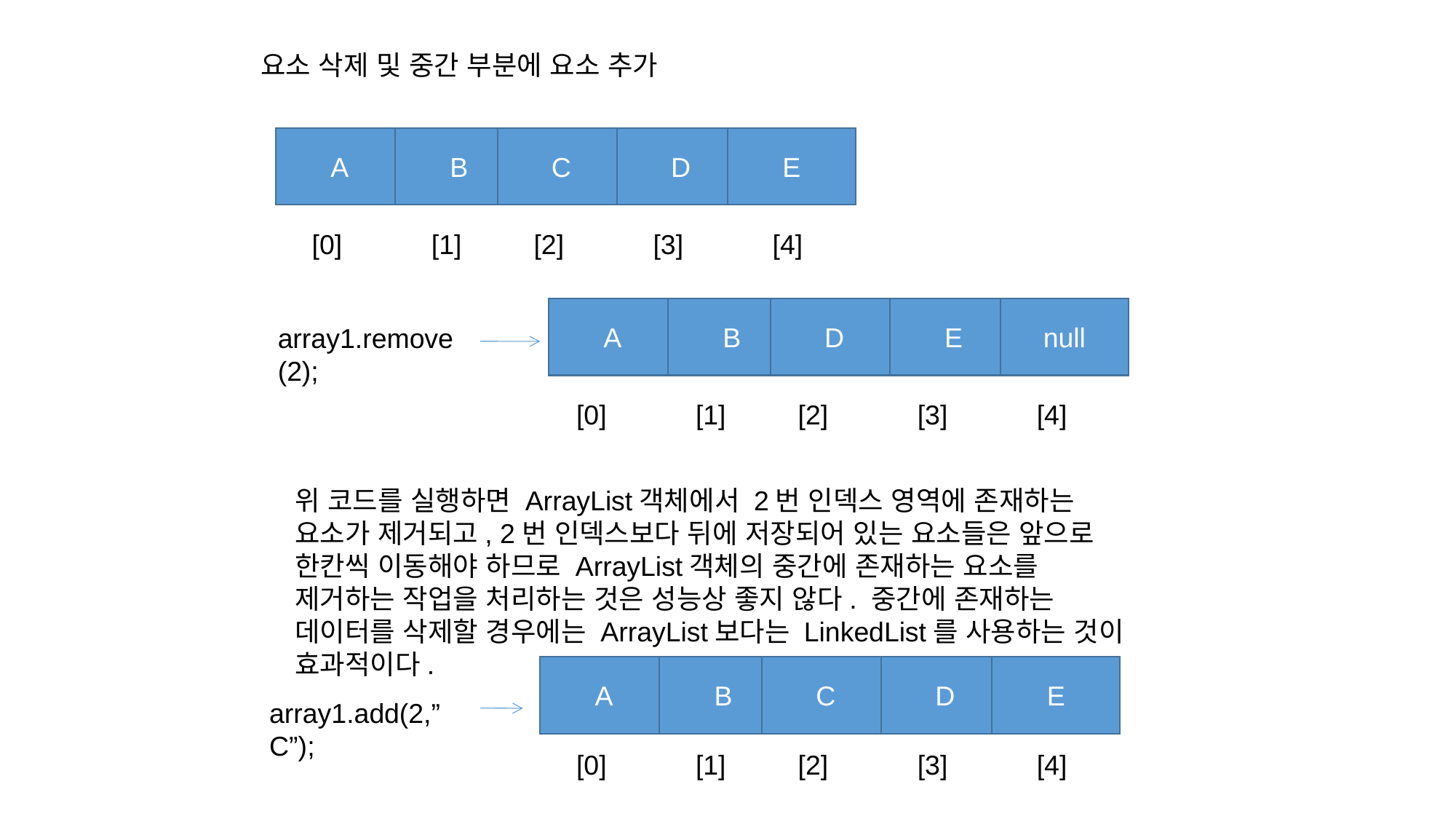

요소 삭제 및 중간 부분에 요소 추가
A
B
C
D
E
[0]
[1]
[2]
[3]
[4]
A
B
D
E
null
array1.remove(2);
[0]
[1]
[2]
[3]
[4]
위 코드를 실행하면 ArrayList객체에서 2번 인덱스 영역에 존재하는 요소가 제거되고, 2번 인덱스보다 뒤에 저장되어 있는 요소들은 앞으로 한칸씩 이동해야 하므로 ArrayList객체의 중간에 존재하는 요소를 제거하는 작업을 처리하는 것은 성능상 좋지 않다. 중간에 존재하는 데이터를 삭제할 경우에는 ArrayList보다는 LinkedList를 사용하는 것이 효과적이다.
A
B
C
D
E
array1.add(2,”C”);
[0]
[1]
[2]
[3]
[4]